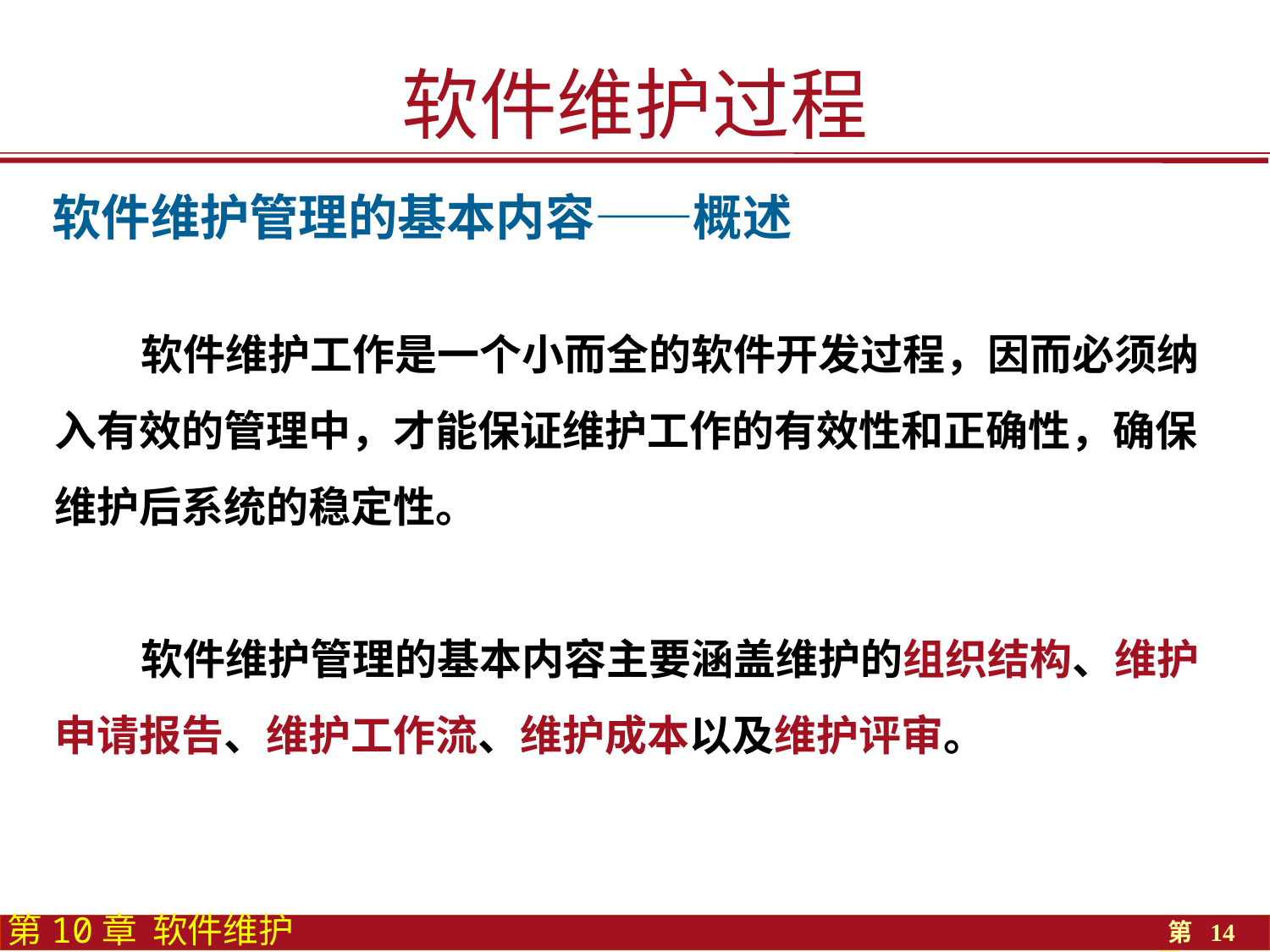

软件维护过程
软件维护管理的基本内容——概述
        软件维护工作是一个小而全的软件开发过程，因而必须纳入有效的管理中，才能保证维护工作的有效性和正确性，确保维护后系统的稳定性。

        软件维护管理的基本内容主要涵盖维护的组织结构、维护申请报告、维护工作流、维护成本以及维护评审。